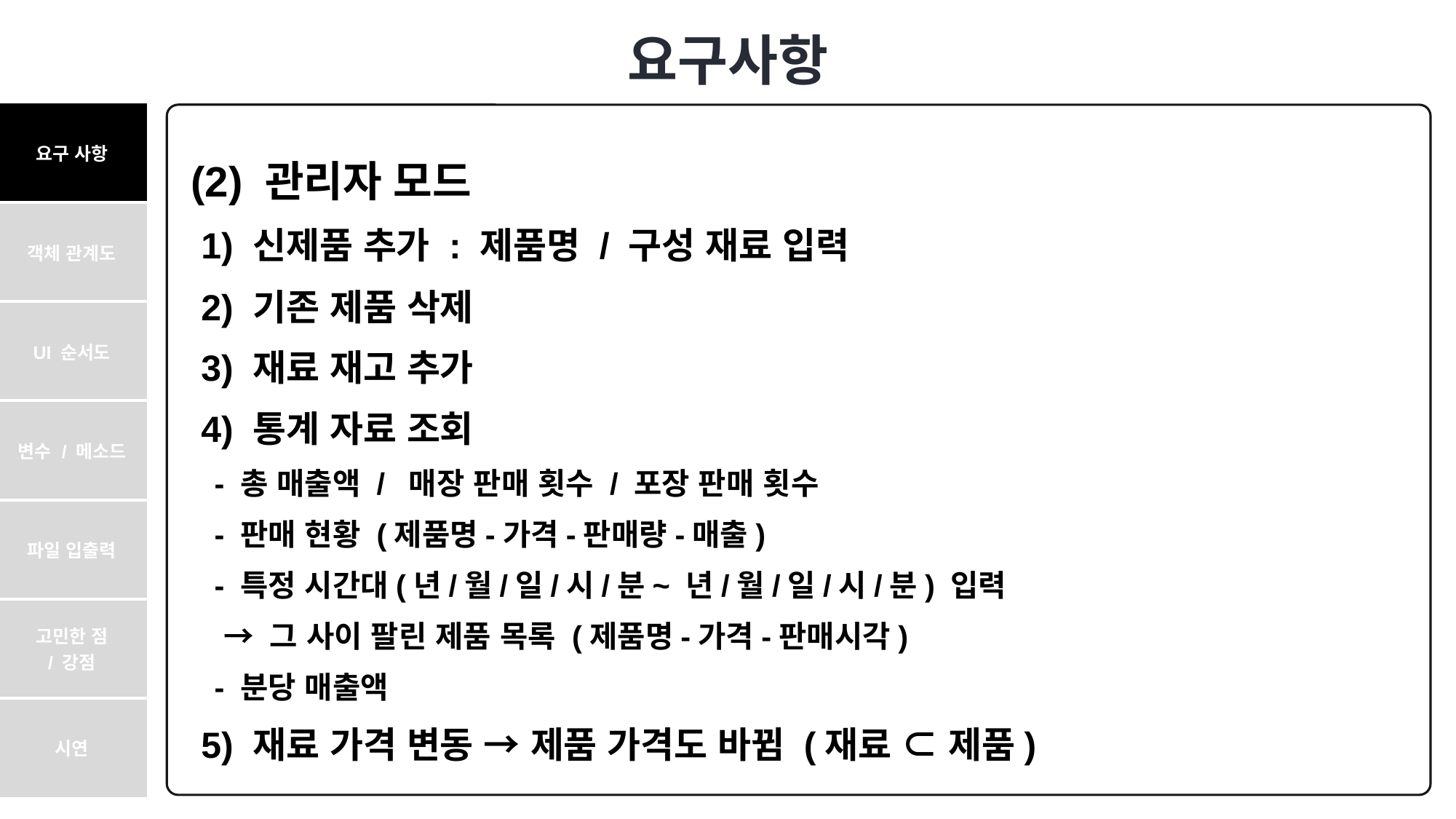

요구사항
| 요구 사항 |
| --- |
| 객체 관계도 |
| UI 순서도 |
| 변수 / 메소드 |
| 파일 입출력 |
| 고민한 점 / 강점 |
| 시연 |
 (2) 관리자 모드
  1) 신제품 추가 : 제품명 / 구성 재료 입력
  2) 기존 제품 삭제
  3) 재료 재고 추가
  4) 통계 자료 조회
    - 총 매출액 /  매장 판매 횟수 / 포장 판매 횟수
    - 판매 현황 (제품명-가격-판매량-매출)
    - 특정 시간대(년/월/일/시/분~ 년/월/일/시/분) 입력
     → 그 사이 팔린 제품 목록 (제품명-가격-판매시각)
    - 분당 매출액
  5) 재료 가격 변동 → 제품 가격도 바뀜 (재료 ⊂ 제품)